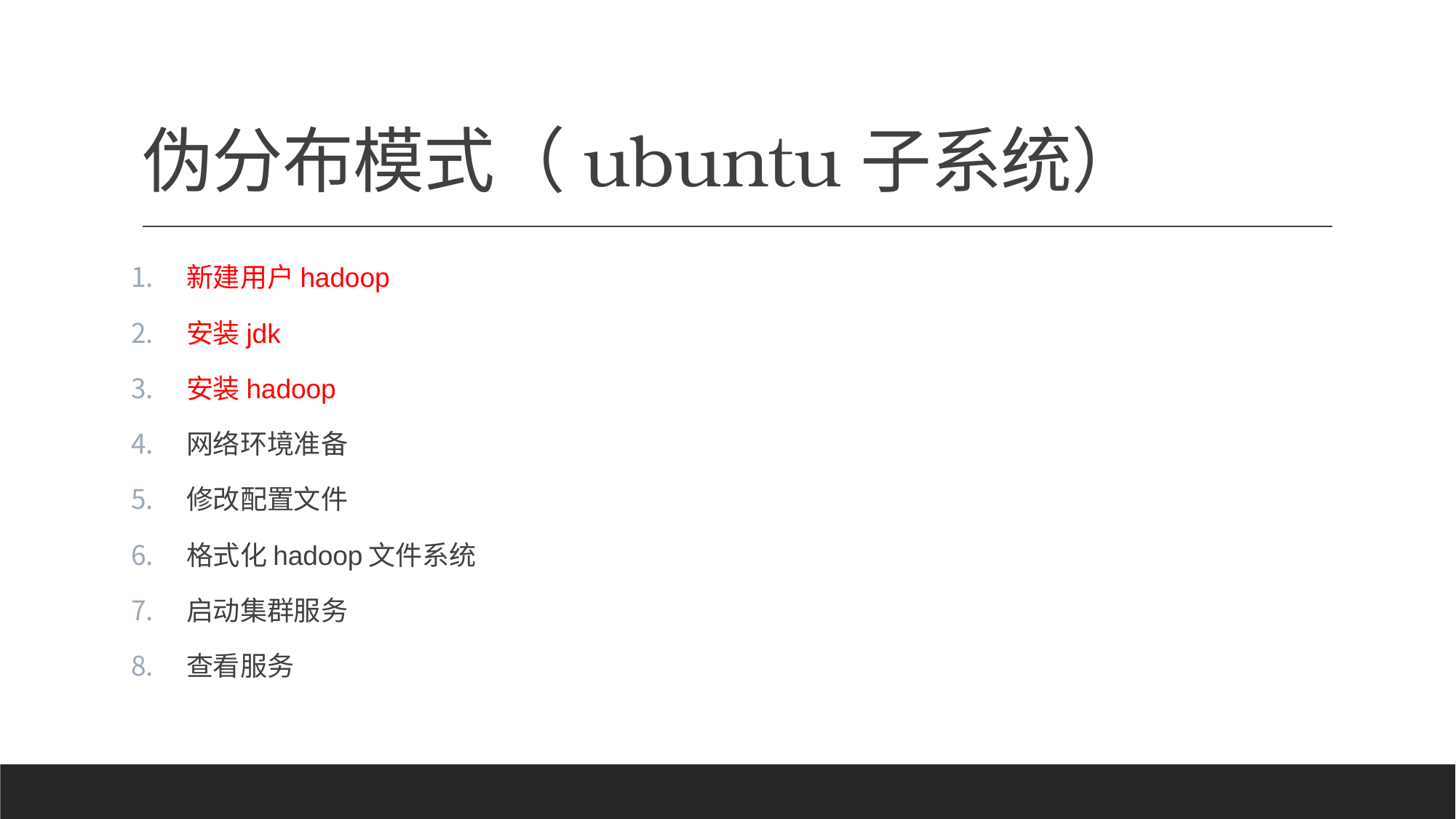

# 伪分布模式（ubuntu子系统）
新建用户hadoop
安装jdk
安装hadoop
网络环境准备
修改配置文件
格式化hadoop文件系统
启动集群服务
查看服务